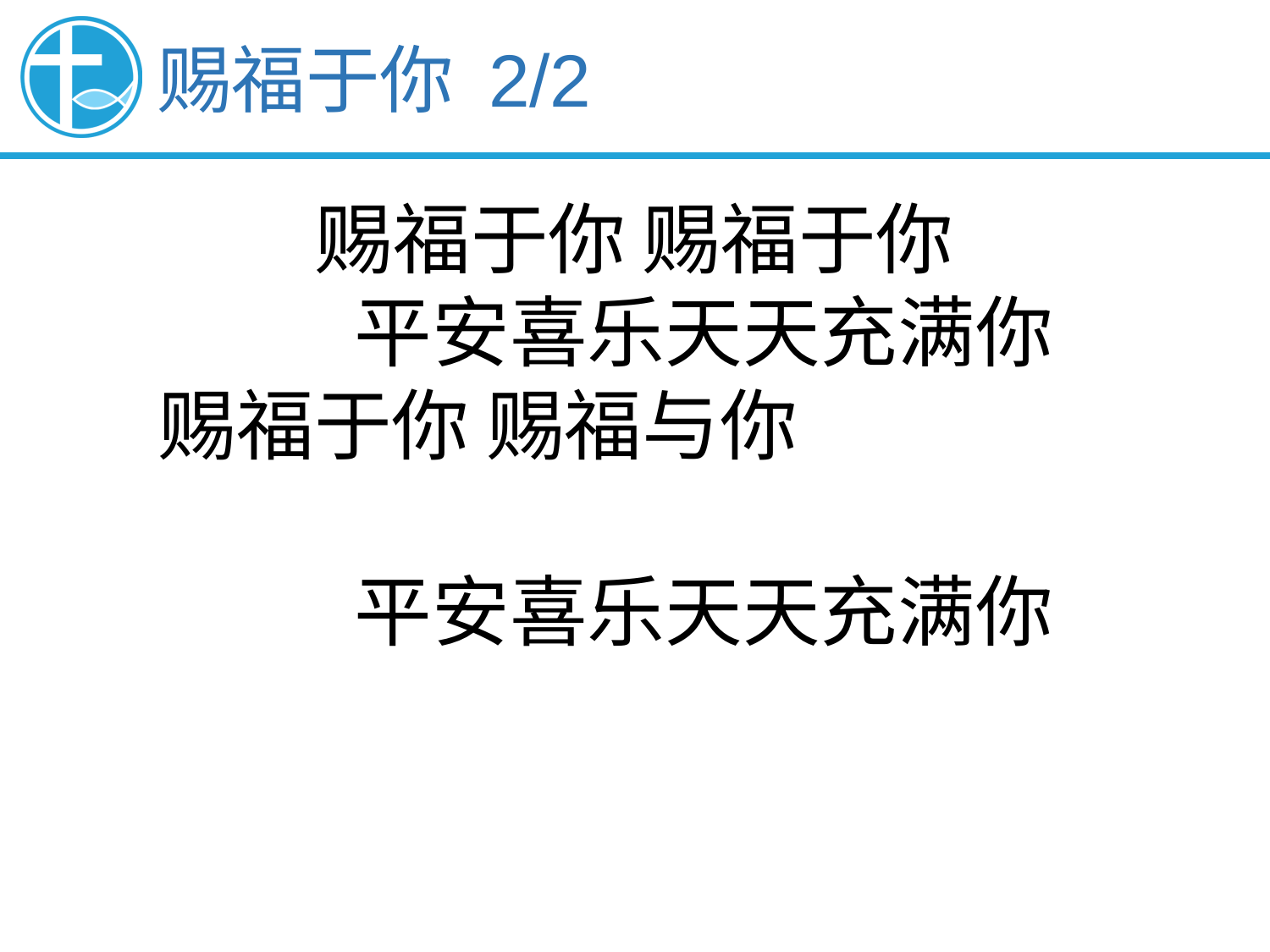

赐福于你 2/2
赐福于你 赐福于你
        平安喜乐天天充满你
        赐福于你 赐福与你
        平安喜乐天天充满你